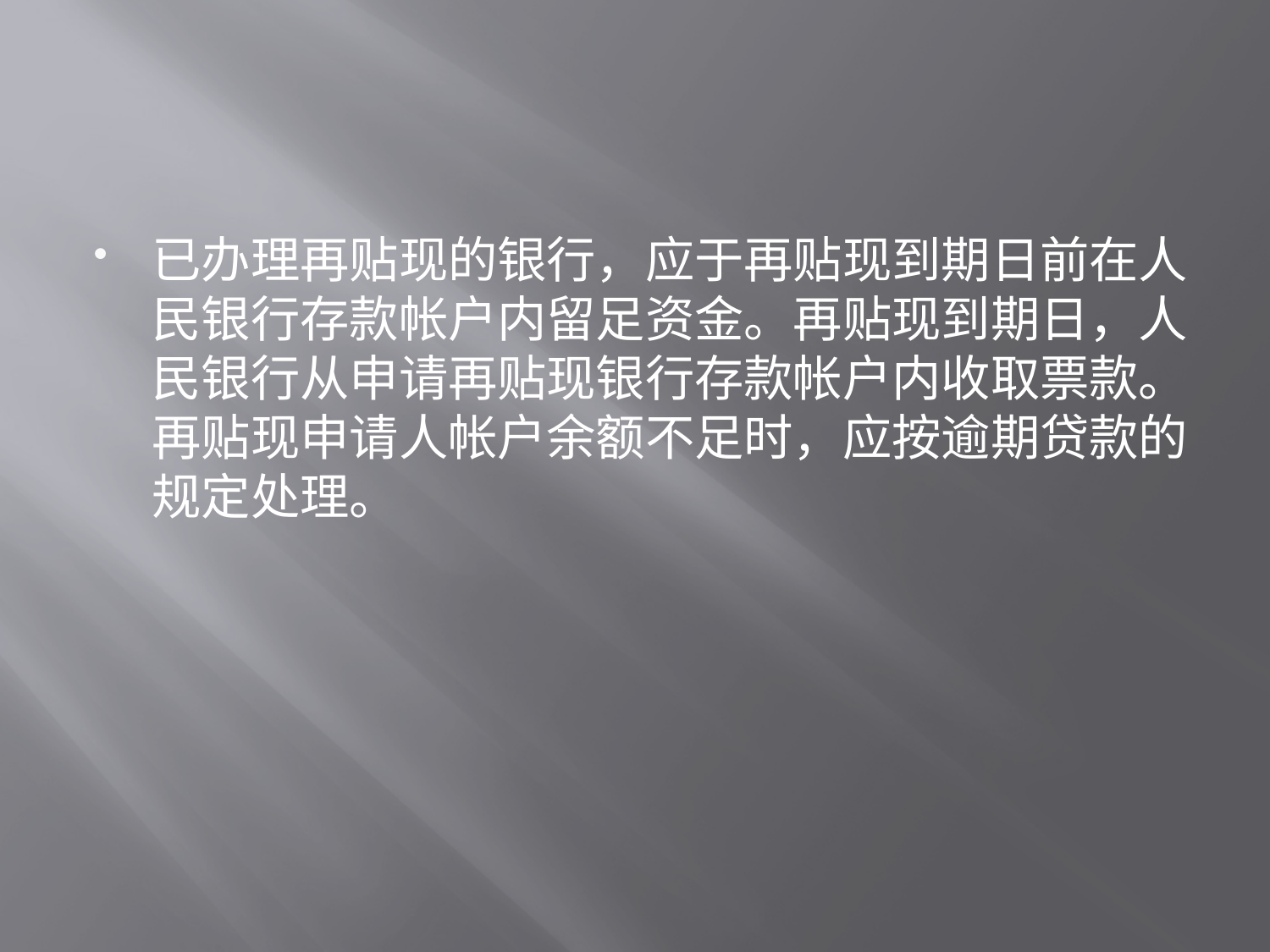

已办理再贴现的银行，应于再贴现到期日前在人民银行存款帐户内留足资金。再贴现到期日，人民银行从申请再贴现银行存款帐户内收取票款。再贴现申请人帐户余额不足时，应按逾期贷款的规定处理。